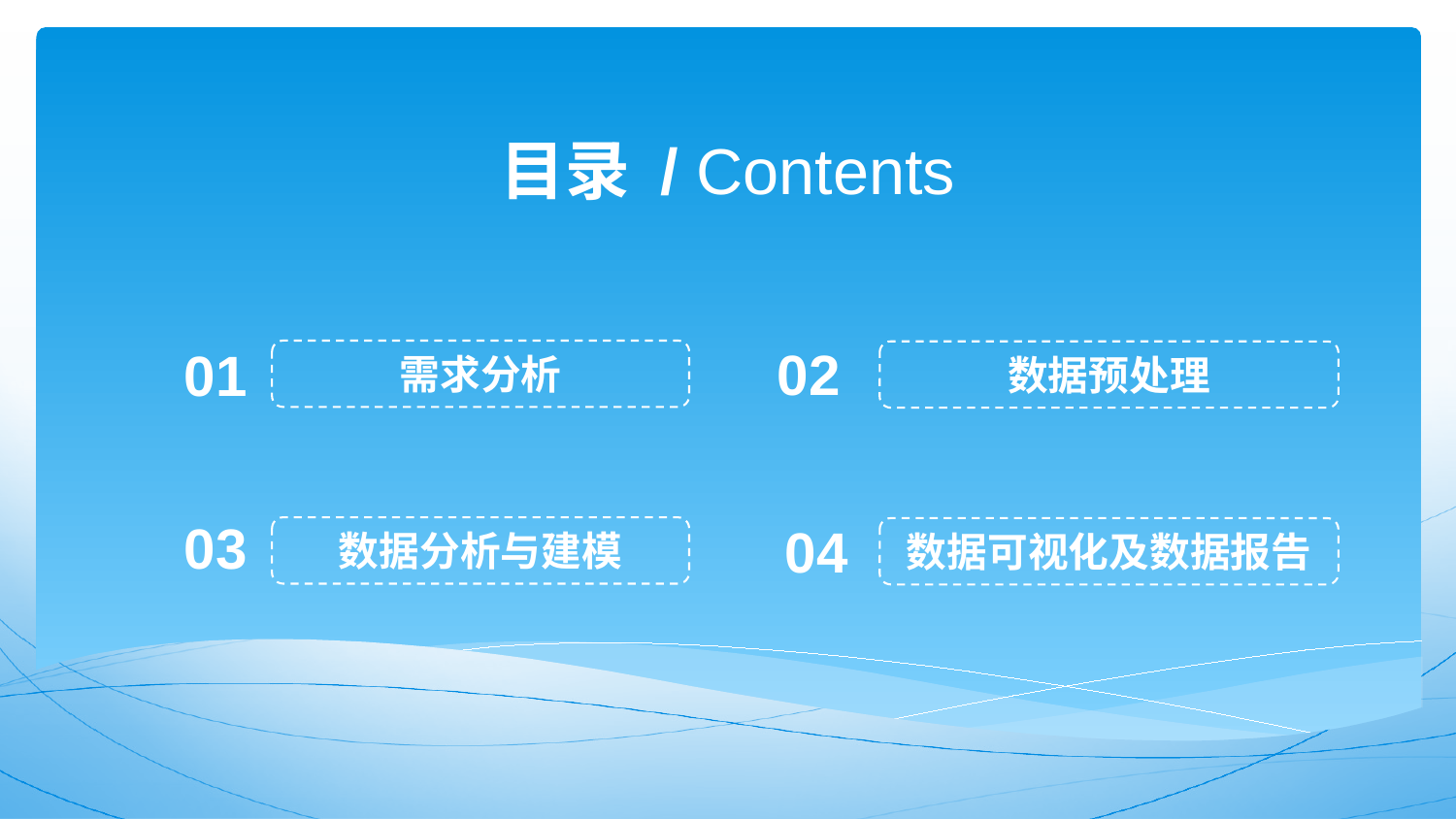

目录 / Contents
02
01
需求分析
数据预处理
03
04
数据分析与建模
数据可视化及数据报告